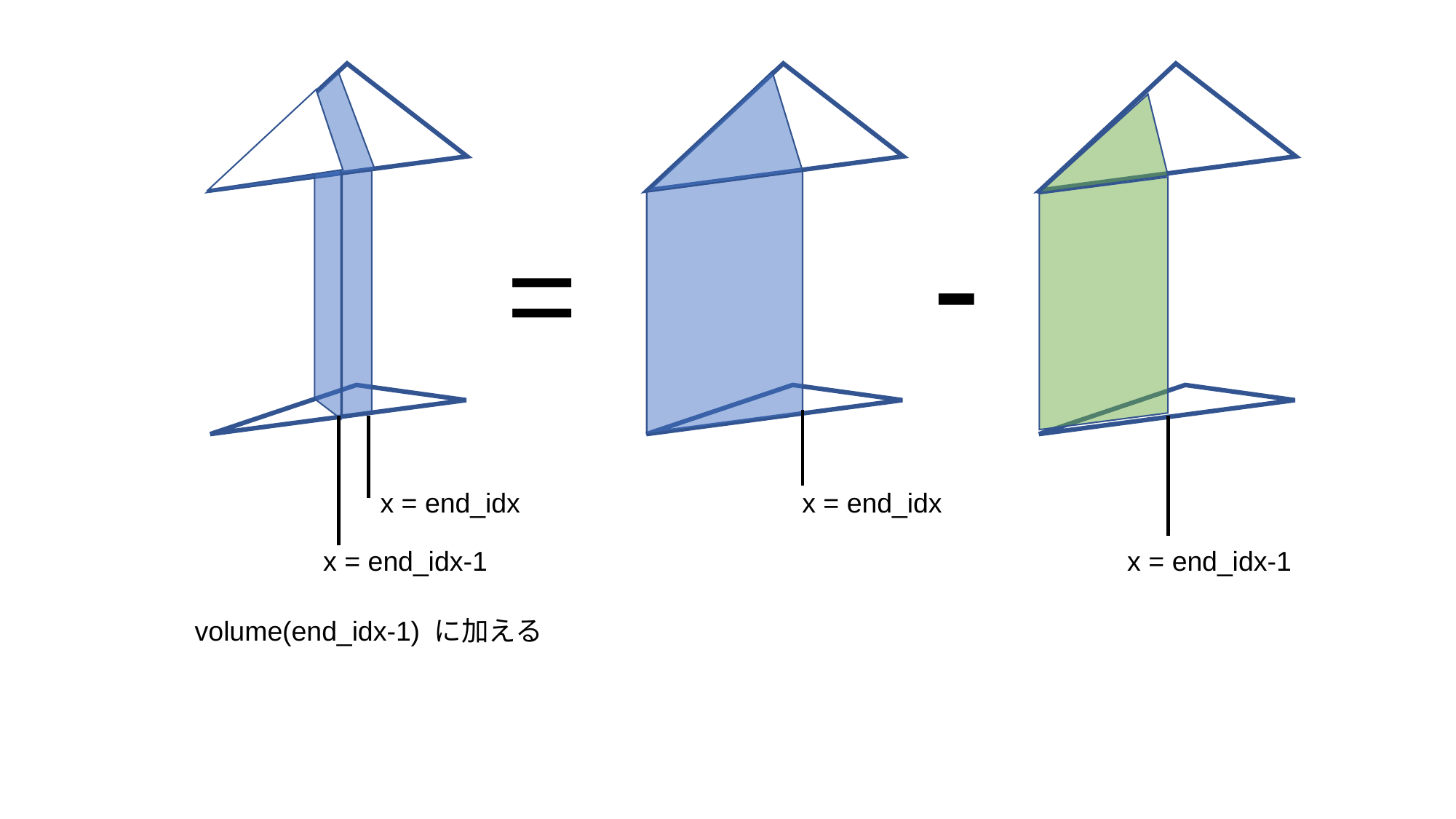

-
=

x = end_idx
x = end_idx
x = end_idx-1
x = end_idx-1
volume(end_idx-1) に加える